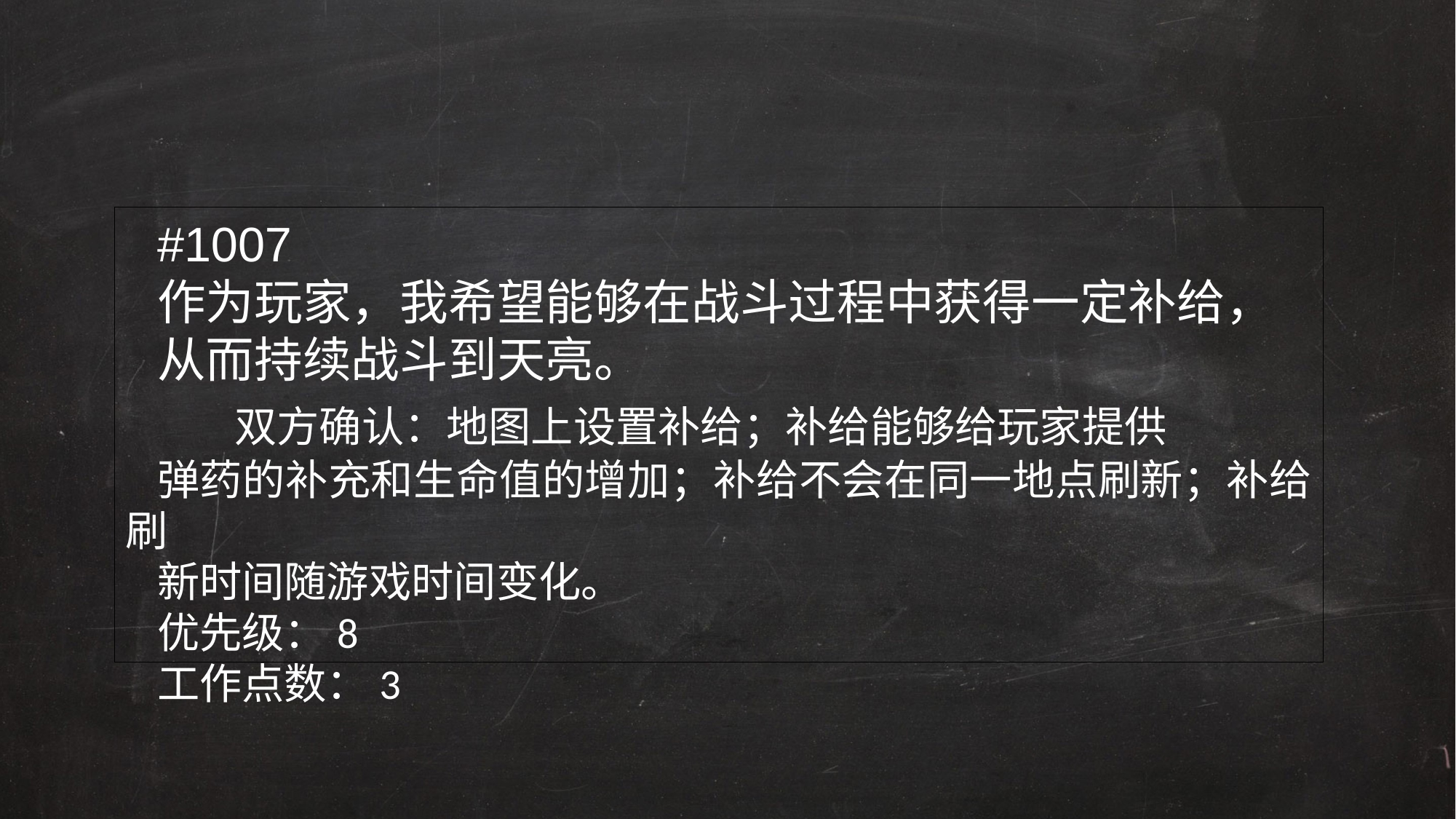

#1007
作为玩家，我希望能够在战斗过程中获得一定补给，
从而持续战斗到天亮。
	双方确认：地图上设置补给；补给能够给玩家提供
弹药的补充和生命值的增加；补给不会在同一地点刷新；补给刷
新时间随游戏时间变化。
优先级：8
工作点数：3